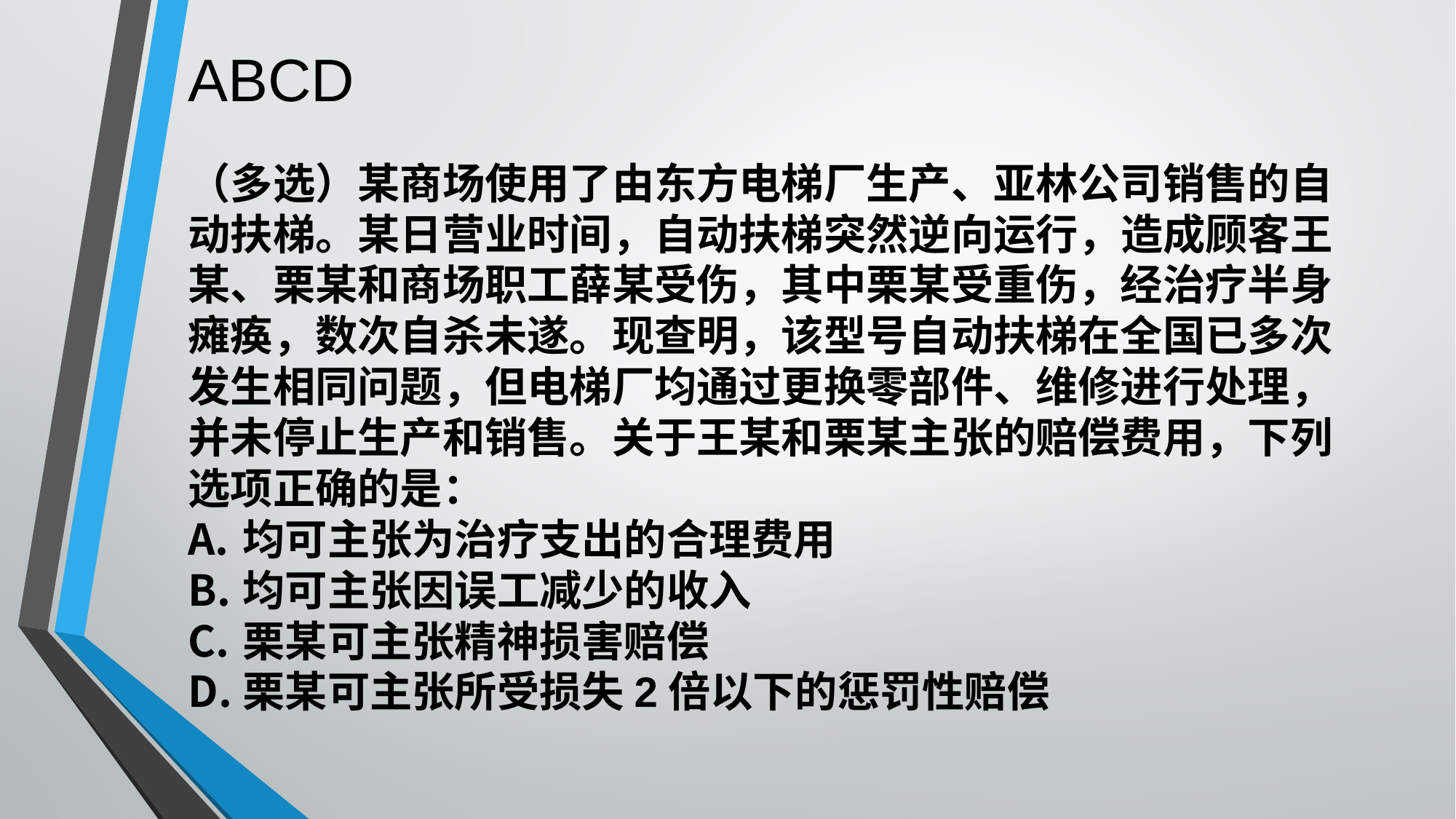

# ABCD
（多选）某商场使用了由东方电梯厂生产、亚林公司销售的自动扶梯。某日营业时间，自动扶梯突然逆向运行，造成顾客王某、栗某和商场职工薛某受伤，其中栗某受重伤，经治疗半身瘫痪，数次自杀未遂。现查明，该型号自动扶梯在全国已多次发生相同问题，但电梯厂均通过更换零部件、维修进行处理，并未停止生产和销售。关于王某和栗某主张的赔偿费用，下列选项正确的是：
均可主张为治疗支出的合理费用
均可主张因误工减少的收入
栗某可主张精神损害赔偿
栗某可主张所受损失2倍以下的惩罚性赔偿